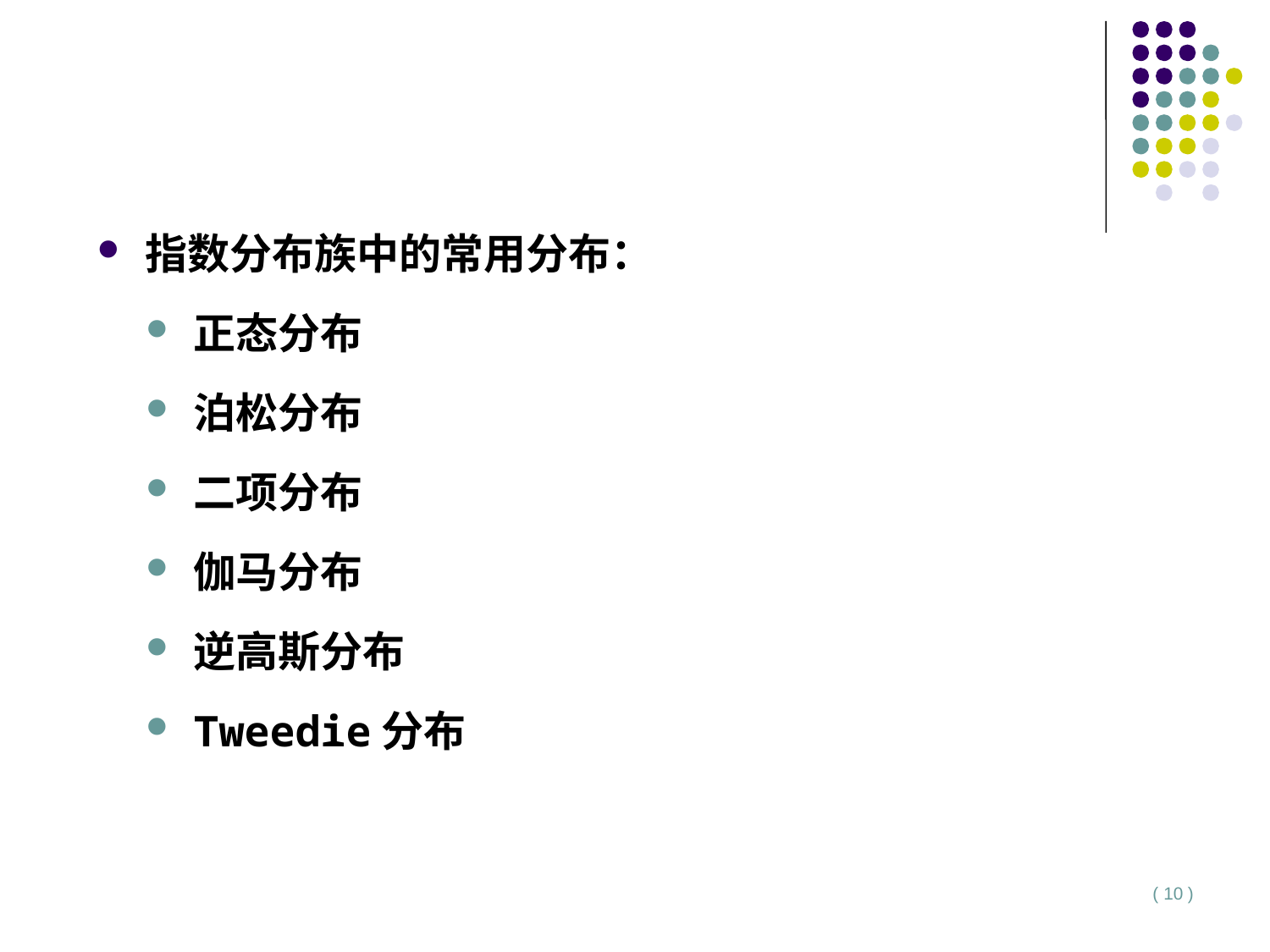

指数分布族中的常用分布：
正态分布
泊松分布
二项分布
伽马分布
逆高斯分布
Tweedie分布
( 10 )